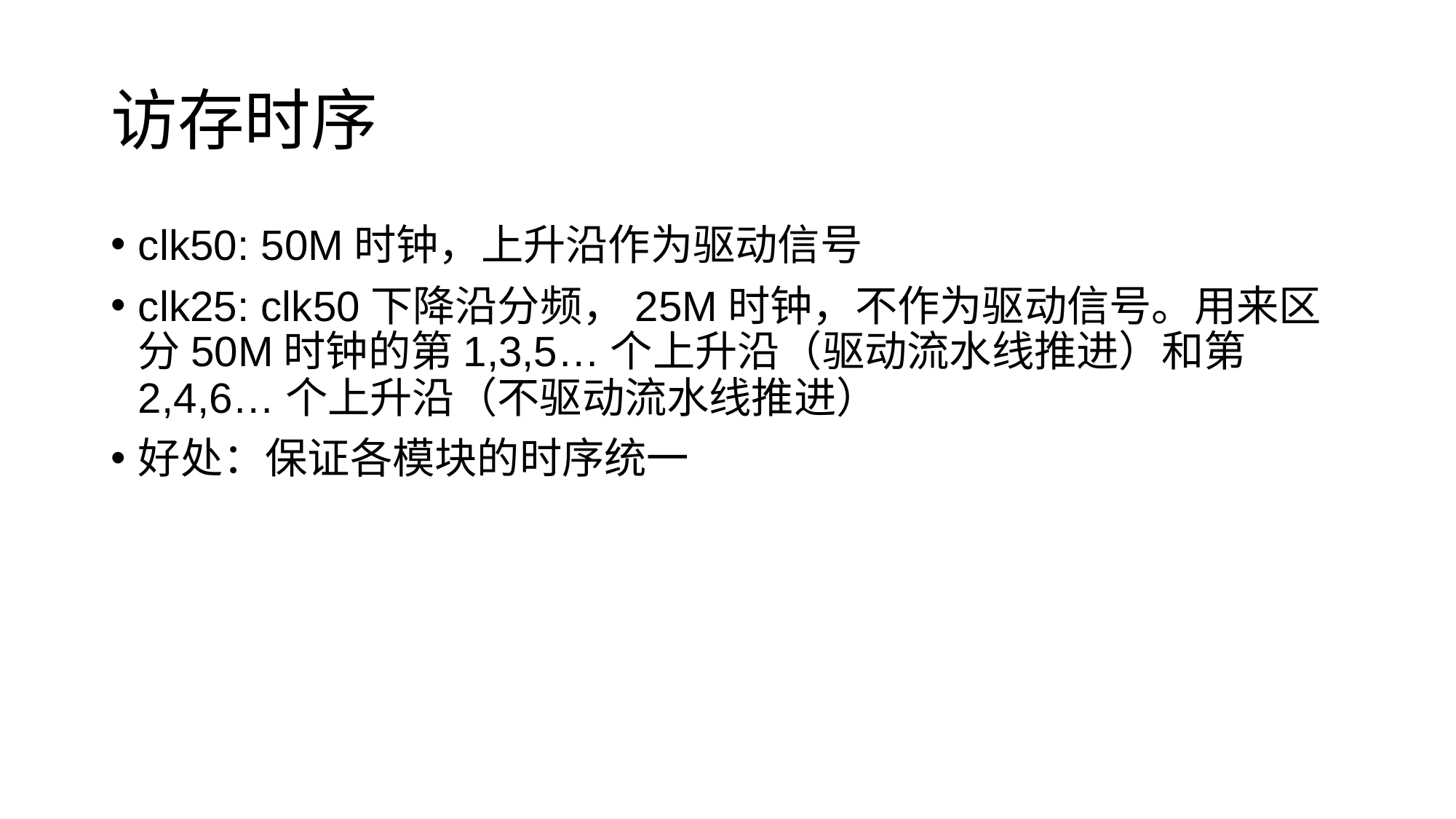

# 访存时序
clk50: 50M时钟，上升沿作为驱动信号
clk25: clk50下降沿分频，25M时钟，不作为驱动信号。用来区分50M时钟的第1,3,5…个上升沿（驱动流水线推进）和第2,4,6…个上升沿（不驱动流水线推进）
好处：保证各模块的时序统一